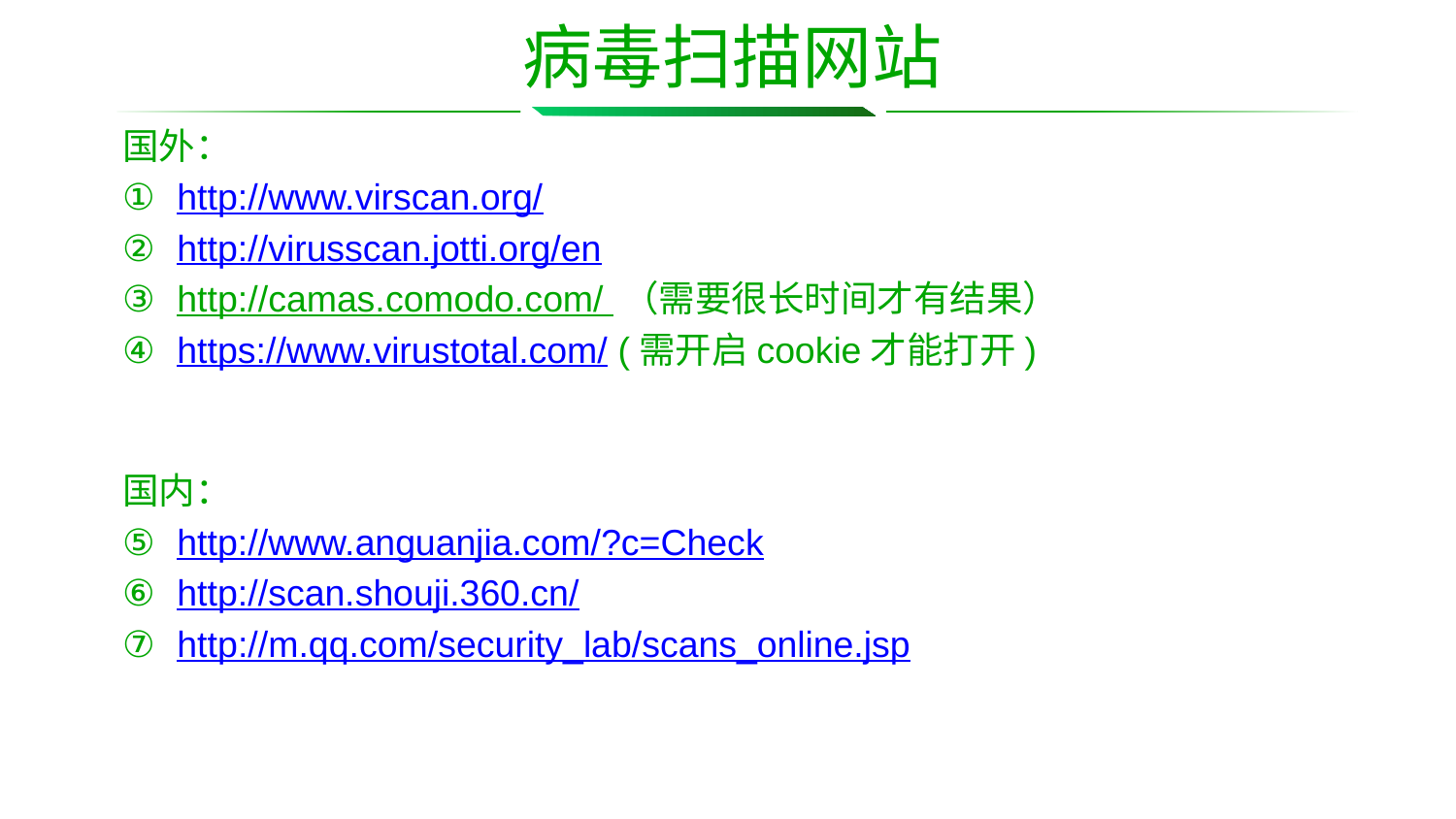

# 病毒扫描网站
国外：
http://www.virscan.org/
http://virusscan.jotti.org/en
http://camas.comodo.com/ （需要很长时间才有结果）
https://www.virustotal.com/ (需开启cookie才能打开)

国内：
http://www.anguanjia.com/?c=Check
http://scan.shouji.360.cn/
http://m.qq.com/security_lab/scans_online.jsp